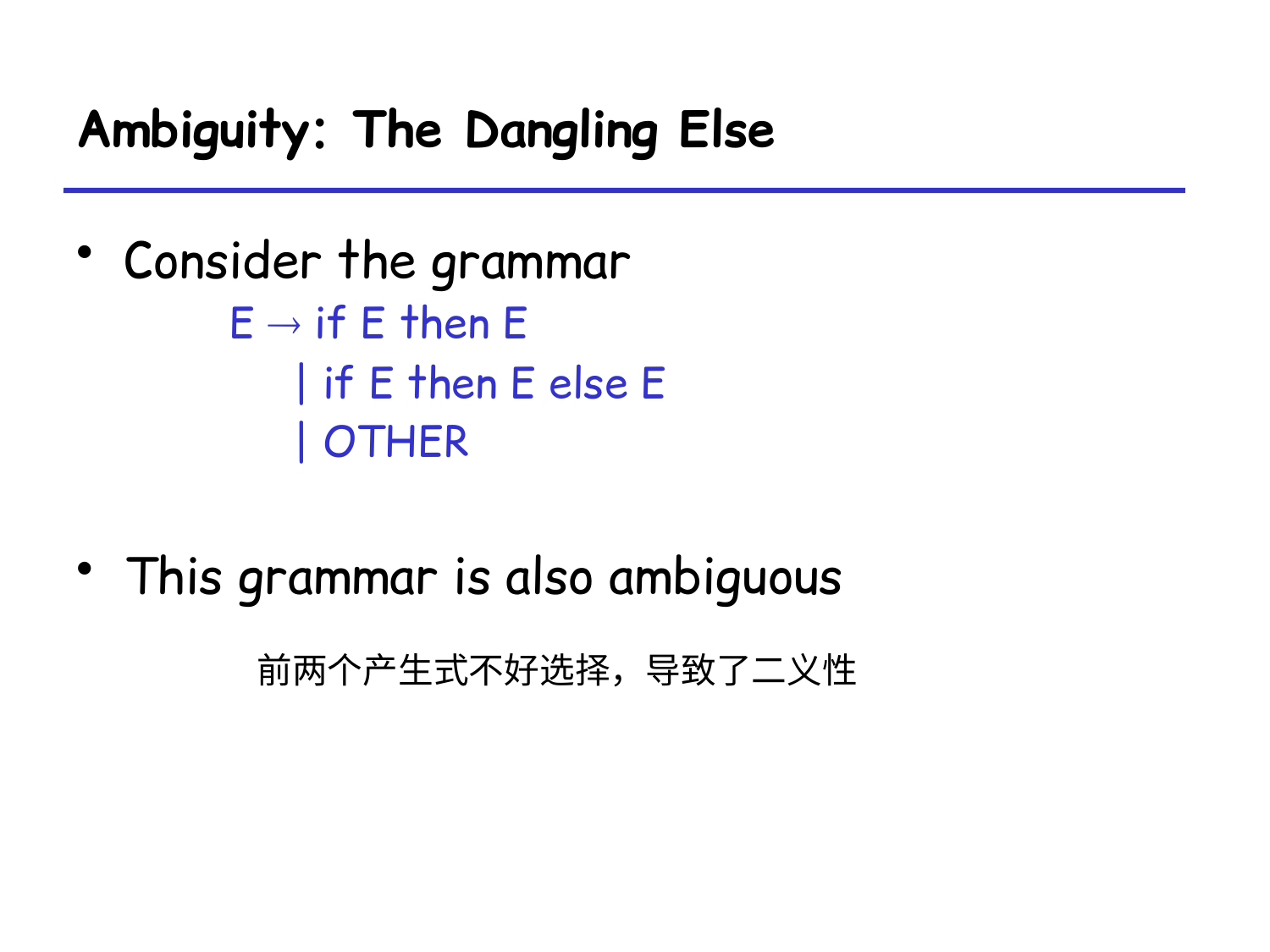

# Ambiguity: The Dangling Else
Consider the grammar
       E → if E then E
            | if E then E else E
            | OTHER

This grammar is also ambiguous
前两个产生式不好选择，导致了二义性
56